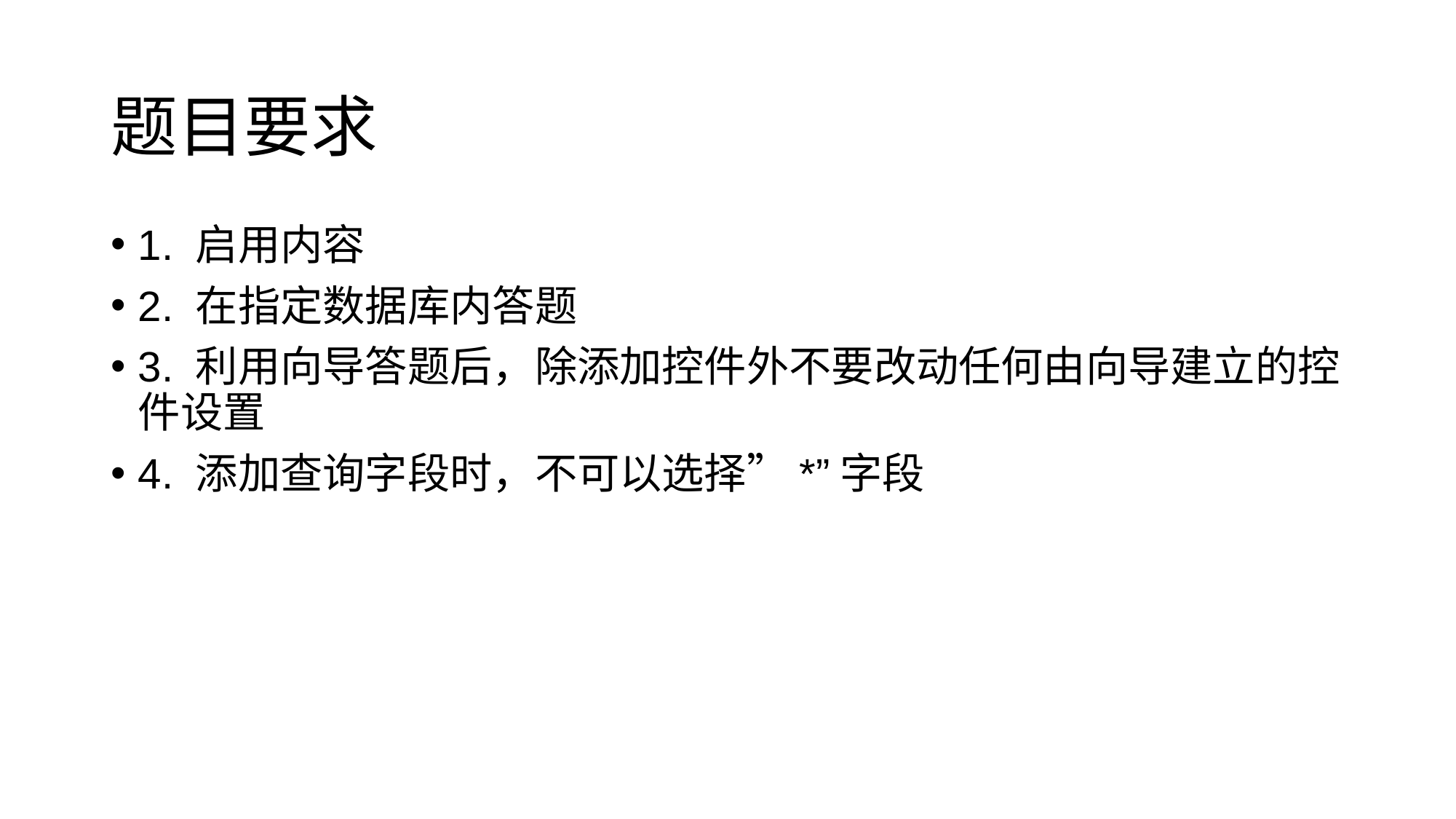

# 题目要求
1. 启用内容
2. 在指定数据库内答题
3. 利用向导答题后，除添加控件外不要改动任何由向导建立的控件设置
4. 添加查询字段时，不可以选择”*”字段